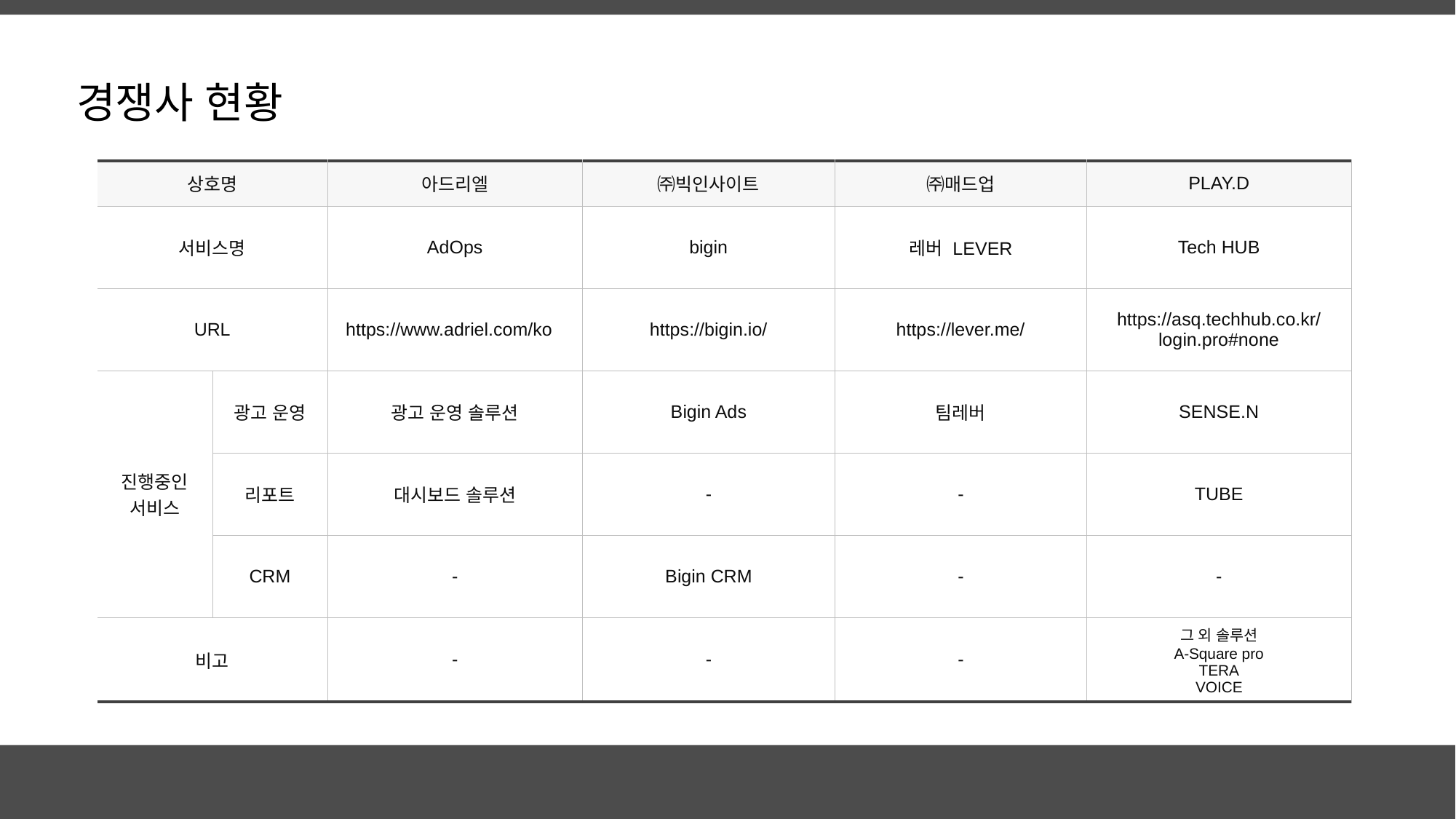

# 경쟁사 현황
| 상호명 |  | 아드리엘 | ㈜빅인사이트 | ㈜매드업 | PLAY.D |
| --- | --- | --- | --- | --- | --- |
| 서비스명 |  | AdOps | bigin | 레버 LEVER | Tech HUB |
| URL |  | https://www.adriel.com/ko | https://bigin.io/ | https://lever.me/ | https://asq.techhub.co.kr/login.pro#none |
| 진행중인 서비스 | 광고 운영 | 광고 운영 솔루션 | Bigin Ads | 팀레버 | SENSE.N |
|  | 리포트 | 대시보드 솔루션 | - | - | TUBE |
|  | CRM | - | Bigin CRM | - | - |
| 비고 |  | - | - | - | 그 외 솔루션 A-Square pro TERA VOICE |